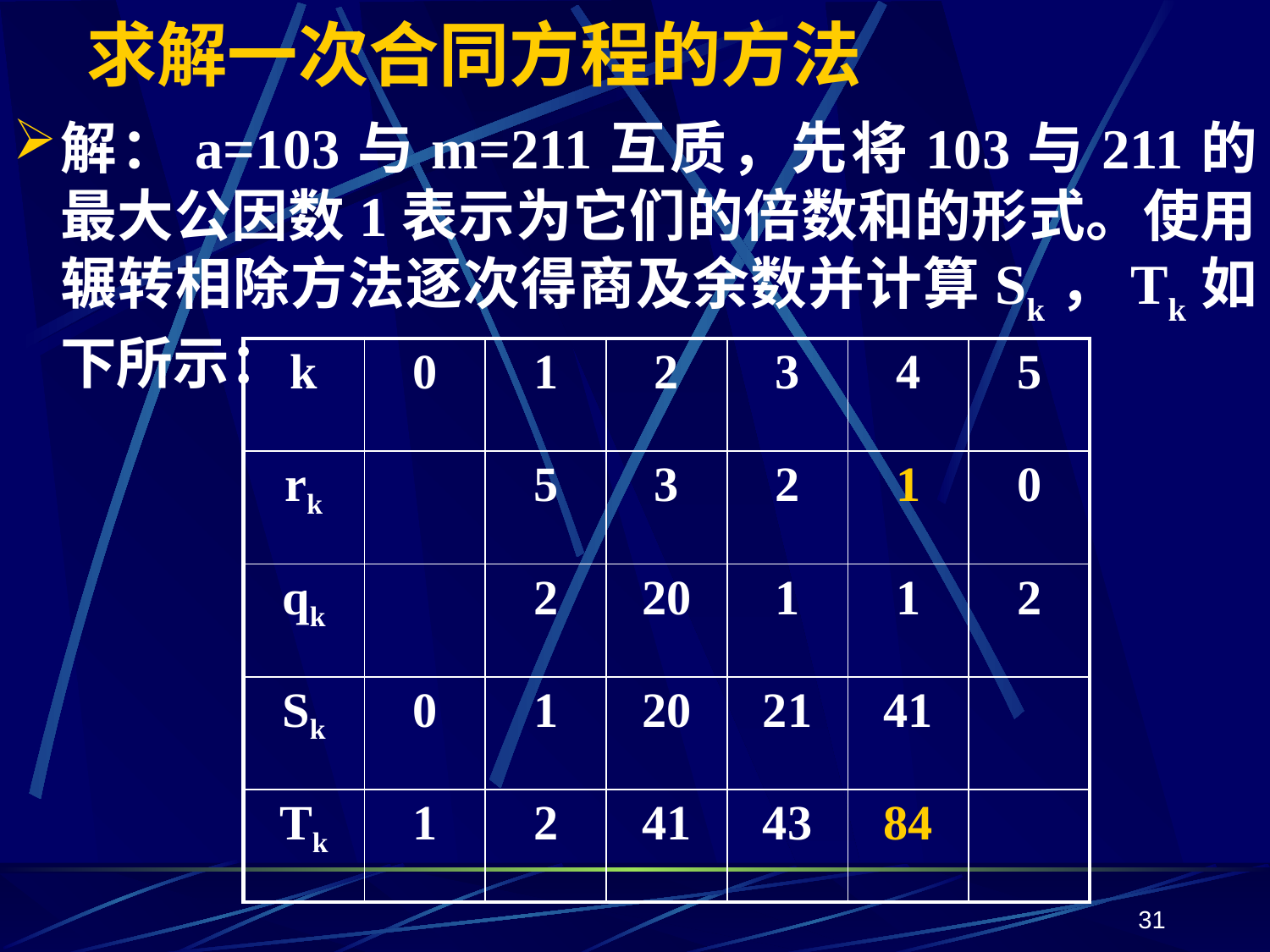

# 求解一次合同方程的方法
解：a=103与m=211互质，先将103与211的最大公因数1表示为它们的倍数和的形式。使用辗转相除方法逐次得商及余数并计算Sk，Tk如下所示：

| k | 0 | 1 | 2 | 3 | 4 | 5 |
| --- | --- | --- | --- | --- | --- | --- |
| rk |  | 5 | 3 | 2 | 1 | 0 |
| qk |  | 2 | 20 | 1 | 1 | 2 |
| Sk | 0 | 1 | 20 | 21 | 41 |  |
| Tk | 1 | 2 | 41 | 43 | 84 |  |
31